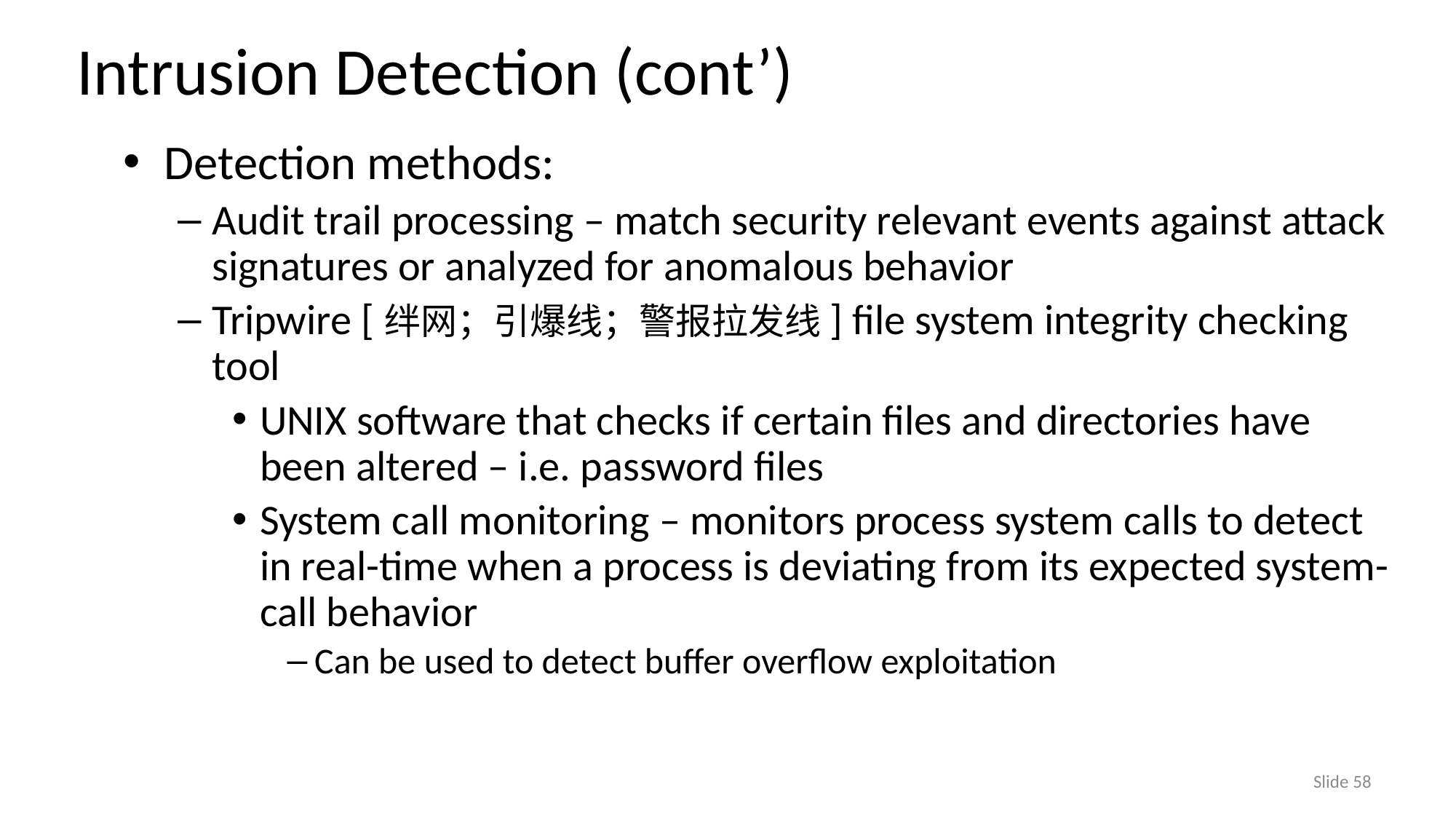

# Intrusion Detection (cont’)
Detection methods:
Audit trail processing – match security relevant events against attack signatures or analyzed for anomalous behavior
Tripwire [绊网；引爆线；警报拉发线] file system integrity checking tool
UNIX software that checks if certain files and directories have been altered – i.e. password files
System call monitoring – monitors process system calls to detect in real-time when a process is deviating from its expected system-call behavior
Can be used to detect buffer overflow exploitation
Slide 58